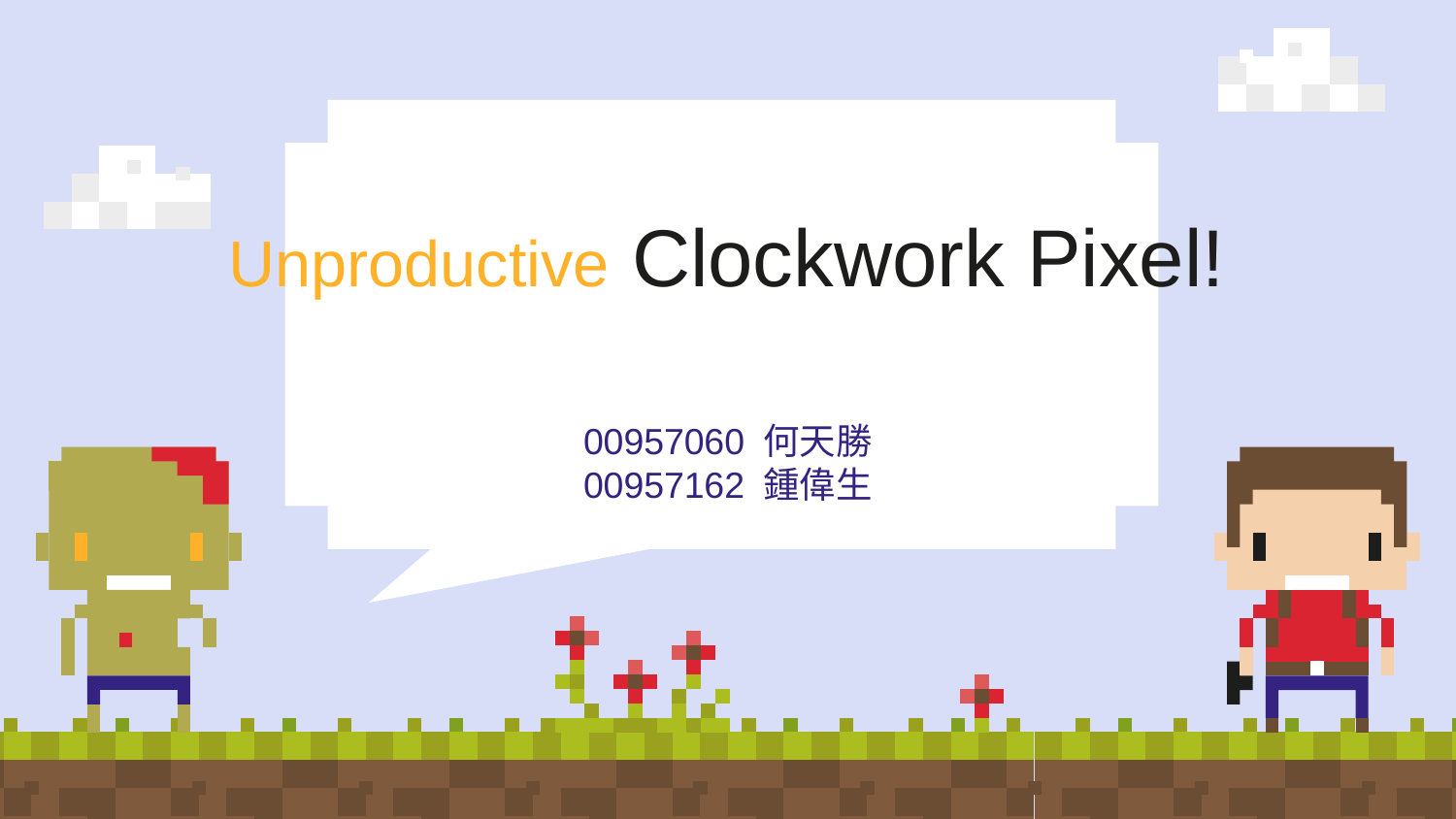

# Unproductive Clockwork Pixel!

00957060 何天勝
00957162 鍾偉生